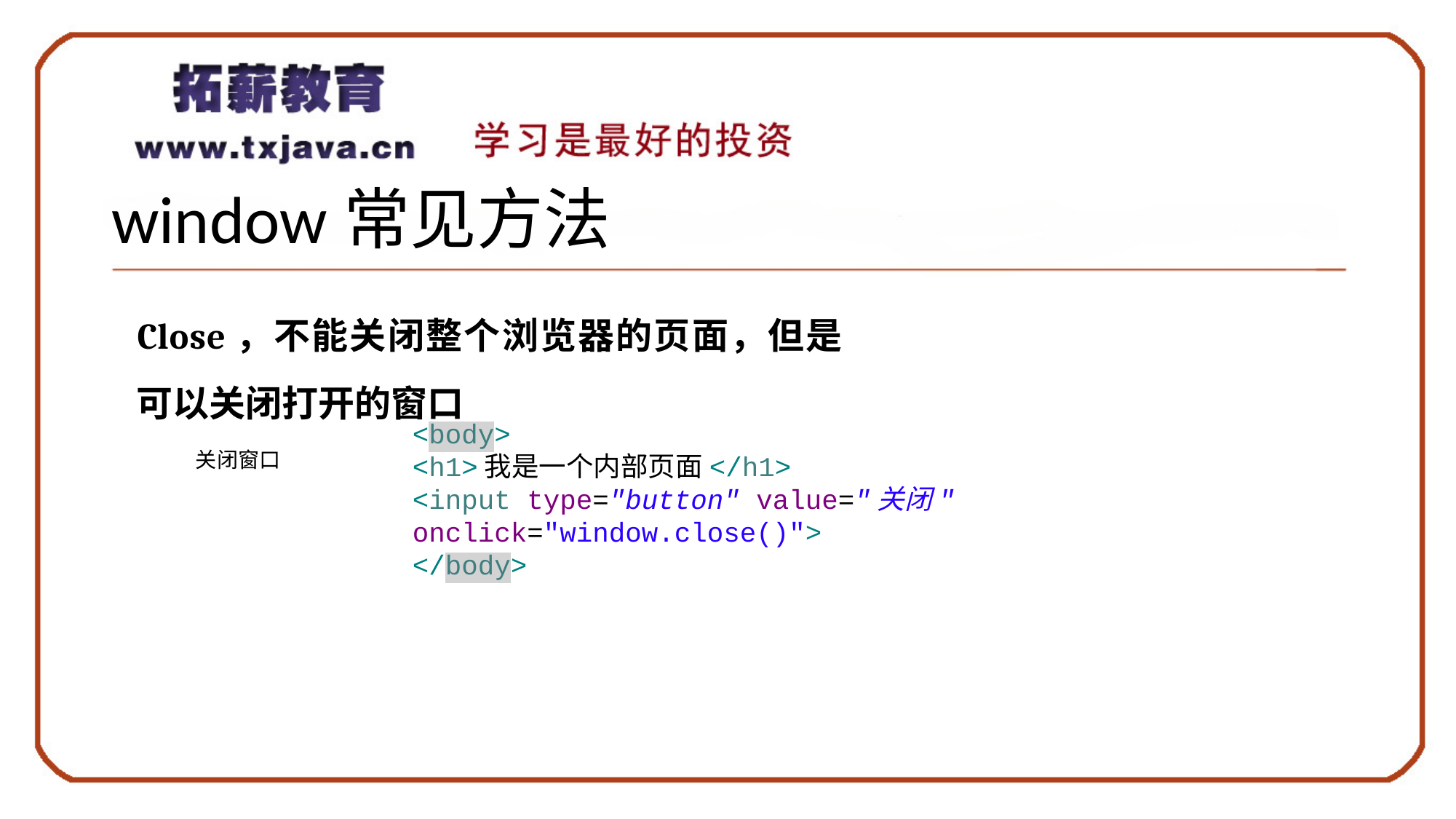

# window常见方法
Close，不能关闭整个浏览器的页面，但是可以关闭打开的窗口
关闭窗口
<body>
<h1>我是一个内部页面</h1>
<input type="button" value="关闭" onclick="window.close()">
</body>